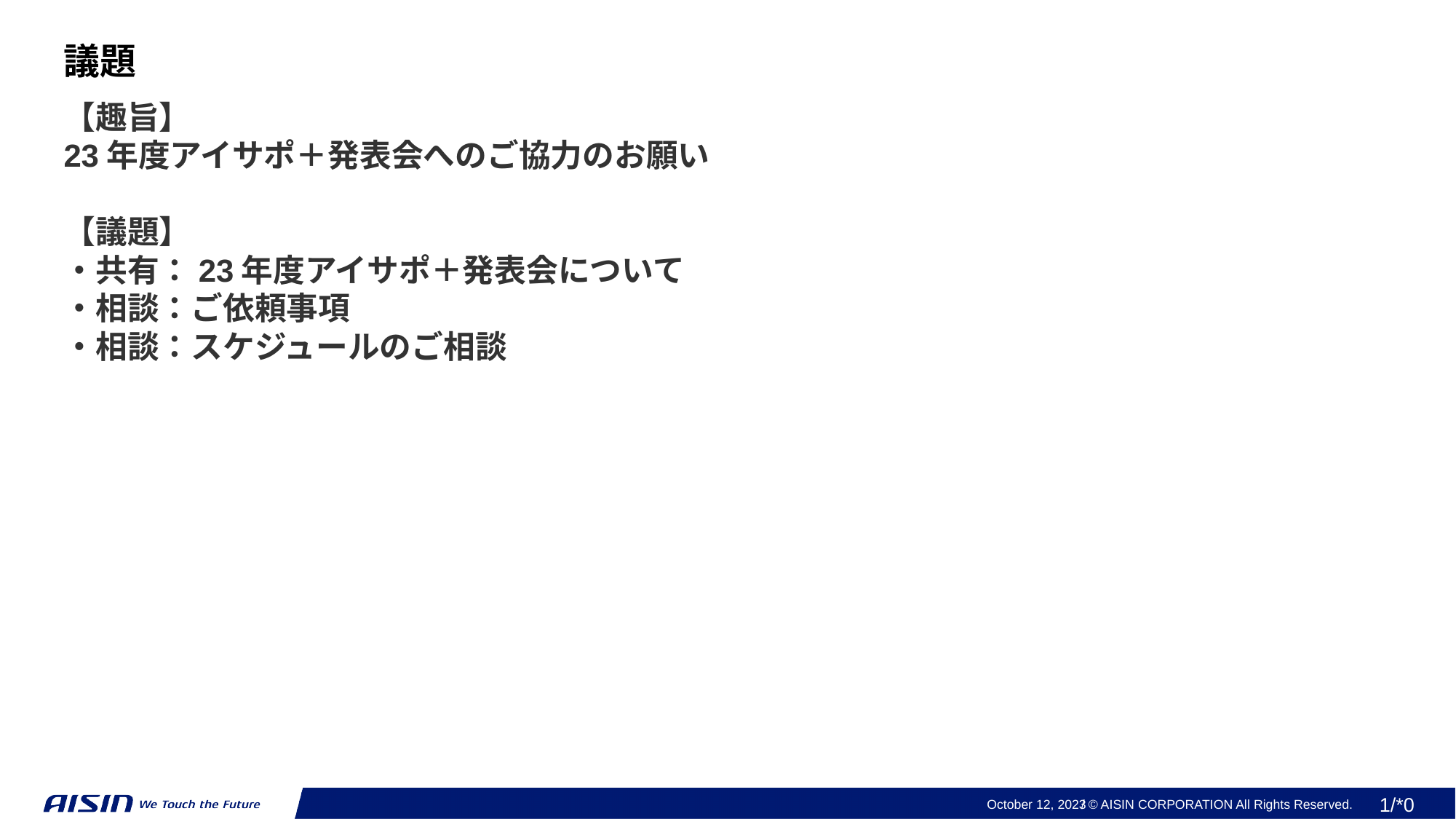

議題
【趣旨】
23年度アイサポ＋発表会へのご協力のお願い

【議題】
・共有：23年度アイサポ＋発表会について
・相談：ご依頼事項
・相談：スケジュールのご相談

October 12, 2023